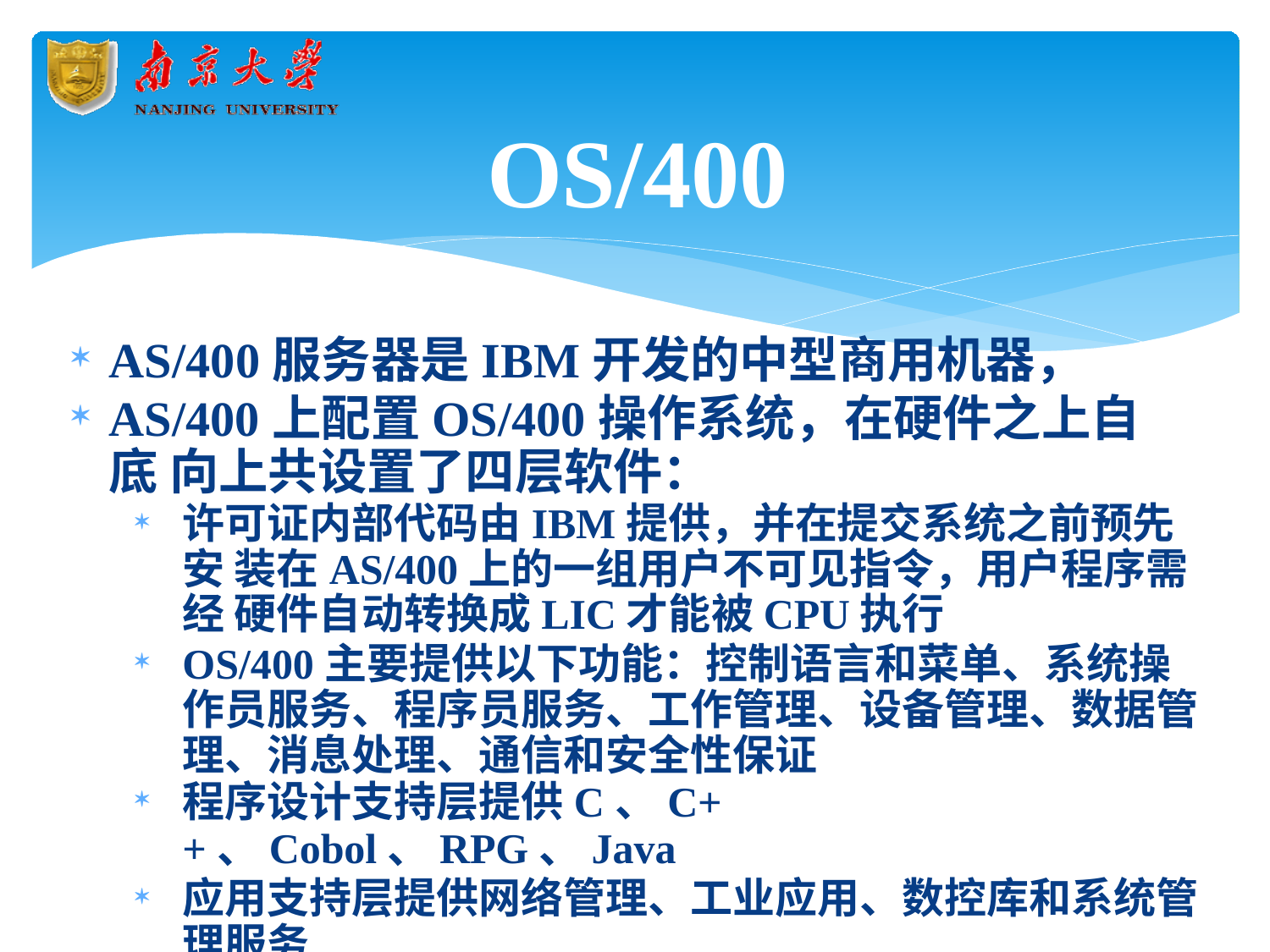

# OS/400
AS/400服务器是IBM开发的中型商用机器，
AS/400上配置OS/400操作系统，在硬件之上自底 向上共设置了四层软件：
许可证内部代码由IBM提供，并在提交系统之前预先安 装在AS/400上的一组用户不可见指令，用户程序需经 硬件自动转换成LIC才能被CPU执行
OS/400主要提供以下功能：控制语言和菜单、系统操 作员服务、程序员服务、工作管理、设备管理、数据管 理、消息处理、通信和安全性保证
程序设计支持层提供C、C++、Cobol、RPG、Java
应用支持层提供网络管理、工业应用、数控库和系统管 理服务